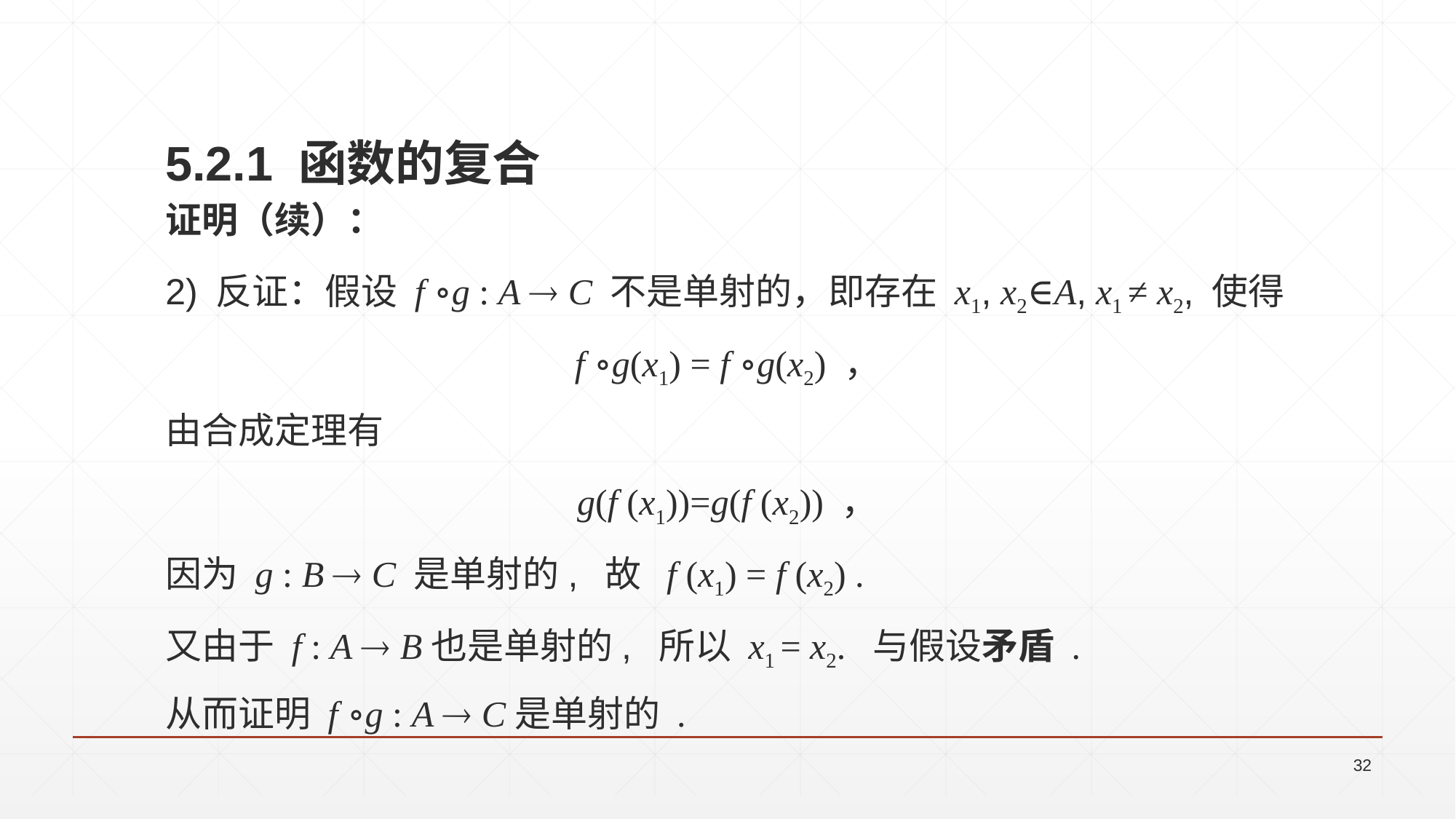

5.2.1 函数的复合
证明（续）：
2) 反证：假设 f ∘g : A → C 不是单射的，即存在 x1, x2∈A, x1 ≠ x2, 使得
f ∘g(x1) = f ∘g(x2) ，
由合成定理有
g(f (x1))=g(f (x2)) ，
因为 g : B → C 是单射的,  故  f (x1) = f (x2) .
又由于 f : A → B也是单射的,  所以 x1 = x2.  与假设矛盾 .
从而证明 f ∘g : A → C是单射的 .
32